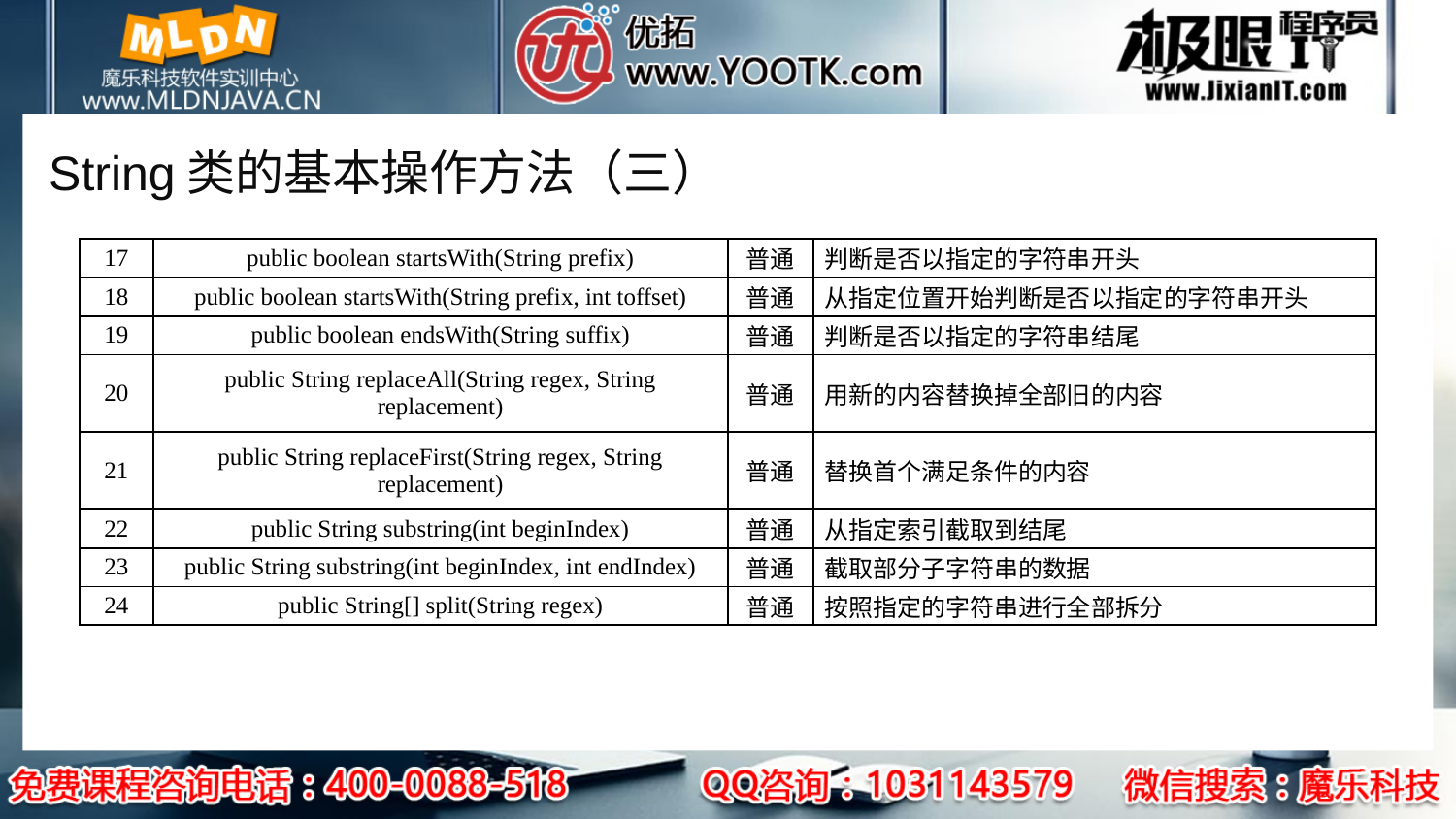

# String类的基本操作方法（三）
| 17 | public boolean startsWith(String prefix) | 普通 | 判断是否以指定的字符串开头 |
| --- | --- | --- | --- |
| 18 | public boolean startsWith(String prefix, int toffset) | 普通 | 从指定位置开始判断是否以指定的字符串开头 |
| 19 | public boolean endsWith(String suffix) | 普通 | 判断是否以指定的字符串结尾 |
| 20 | public String replaceAll(String regex, String replacement) | 普通 | 用新的内容替换掉全部旧的内容 |
| 21 | public String replaceFirst(String regex, String replacement) | 普通 | 替换首个满足条件的内容 |
| 22 | public String substring(int beginIndex) | 普通 | 从指定索引截取到结尾 |
| 23 | public String substring(int beginIndex, int endIndex) | 普通 | 截取部分子字符串的数据 |
| 24 | public String[] split(String regex) | 普通 | 按照指定的字符串进行全部拆分 |